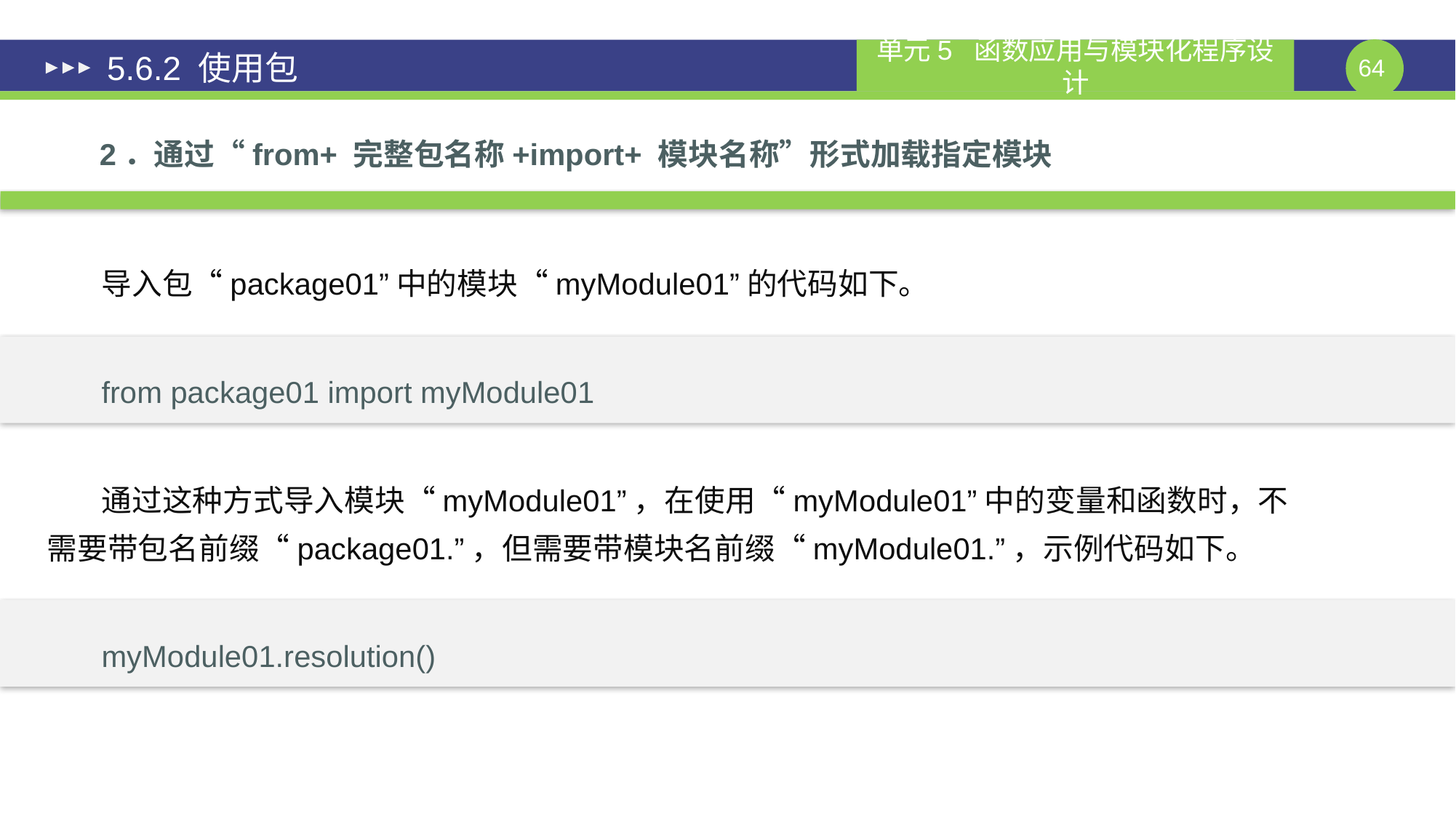

# 5.6.2 使用包
2．通过“from+ 完整包名称+import+ 模块名称”形式加载指定模块

导入包“package01”中的模块“myModule01”的代码如下。

from package01 import myModule01

通过这种方式导入模块“myModule01”，在使用“myModule01”中的变量和函数时，不需要带包名前缀“package01.”，但需要带模块名前缀“myModule01.”，示例代码如下。

myModule01.resolution()